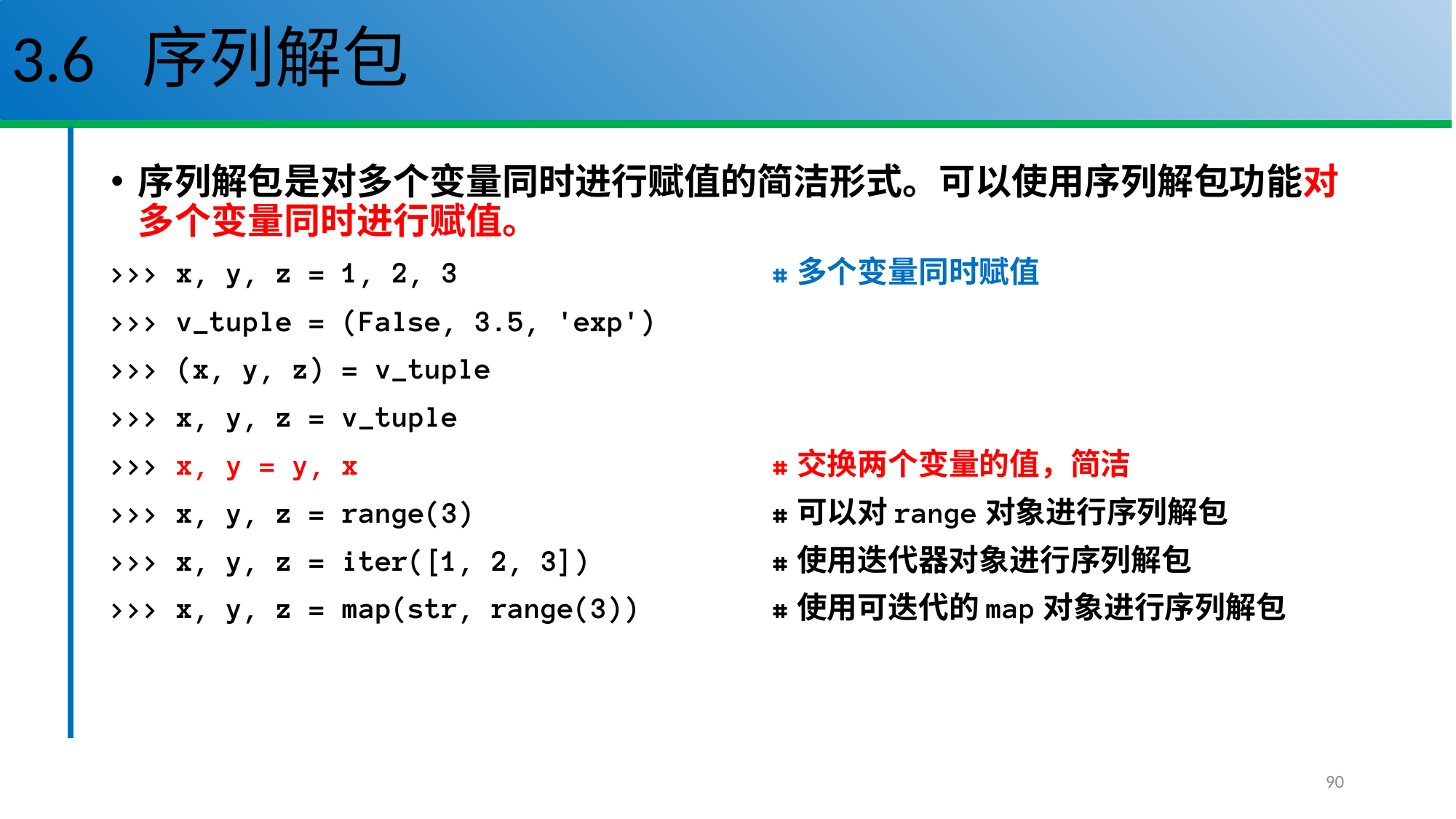

# 3.6  序列解包
序列解包是对多个变量同时进行赋值的简洁形式。可以使用序列解包功能对多个变量同时进行赋值。
>>> x, y, z = 1, 2, 3                   #多个变量同时赋值
>>> v_tuple = (False, 3.5, 'exp')
>>> (x, y, z) = v_tuple
>>> x, y, z = v_tuple
>>> x, y = y, x                         #交换两个变量的值，简洁
>>> x, y, z = range(3)                  #可以对range对象进行序列解包
>>> x, y, z = iter([1, 2, 3])           #使用迭代器对象进行序列解包
>>> x, y, z = map(str, range(3))        #使用可迭代的map对象进行序列解包
90